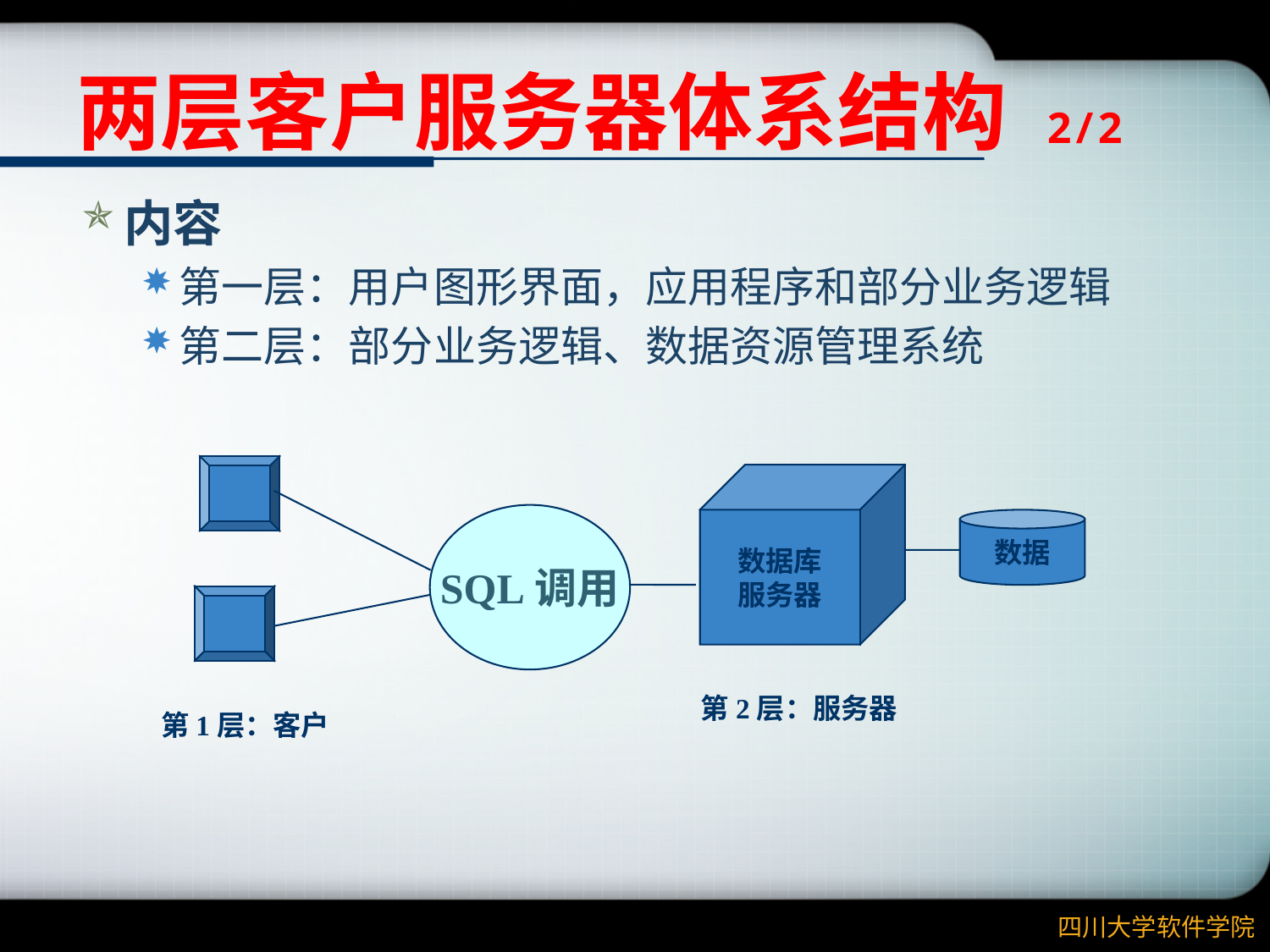

# 两层客户服务器体系结构 2/2
内容
第一层：用户图形界面，应用程序和部分业务逻辑
第二层：部分业务逻辑、数据资源管理系统

数据库
服务器

SQL调用
数据

第2层：服务器
第1层：客户